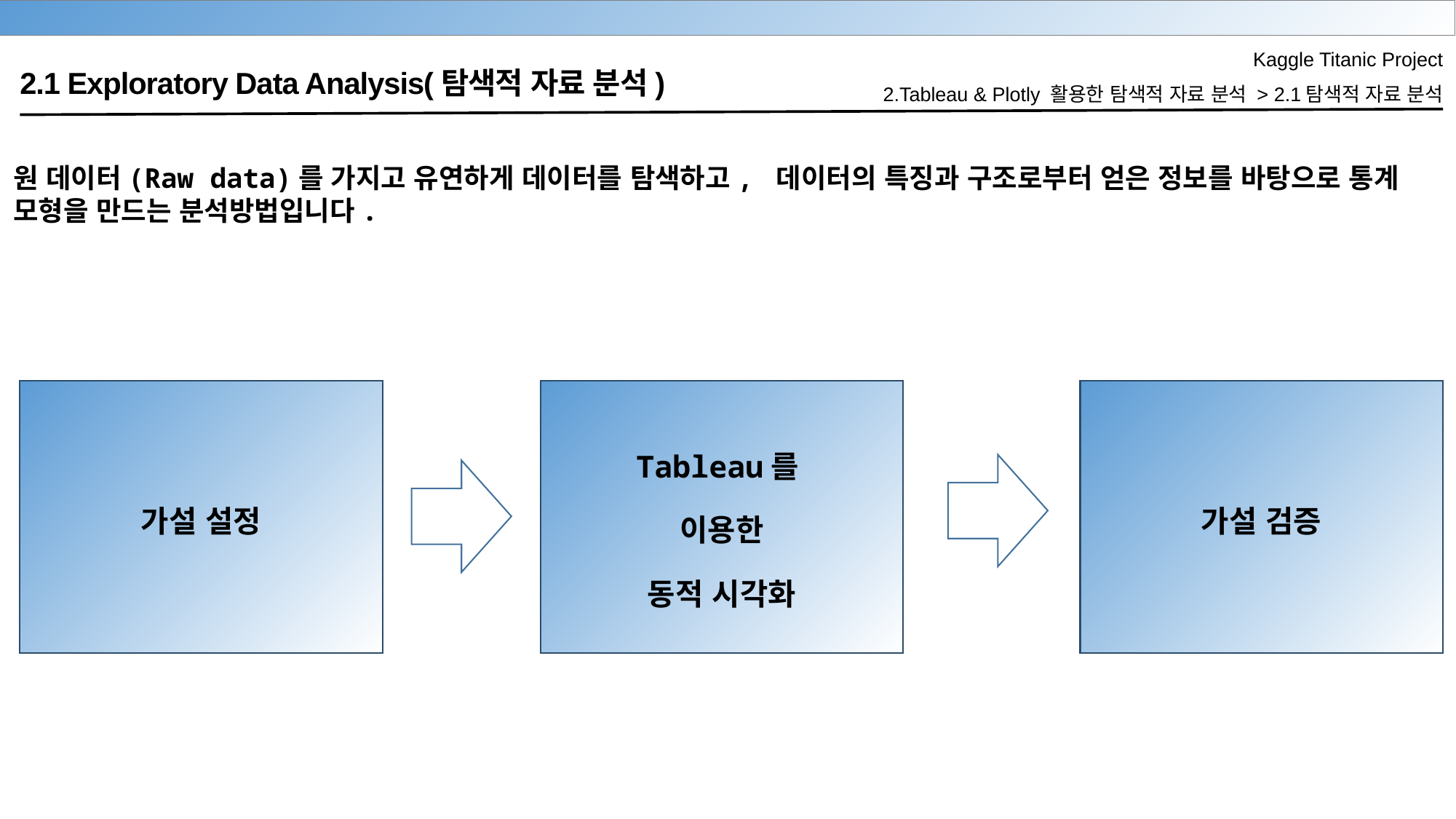

Kaggle Titanic Project
2.Tableau & Plotly 활용한 탐색적 자료 분석 > 2.1탐색적 자료 분석
2.1 Exploratory Data Analysis(탐색적 자료 분석)
원 데이터(Raw data)를 가지고 유연하게 데이터를 탐색하고, 데이터의 특징과 구조로부터 얻은 정보를 바탕으로 통계 모형을 만드는 분석방법입니다.

Tableau를
이용한
동적 시각화

가설 설정
가설 검증